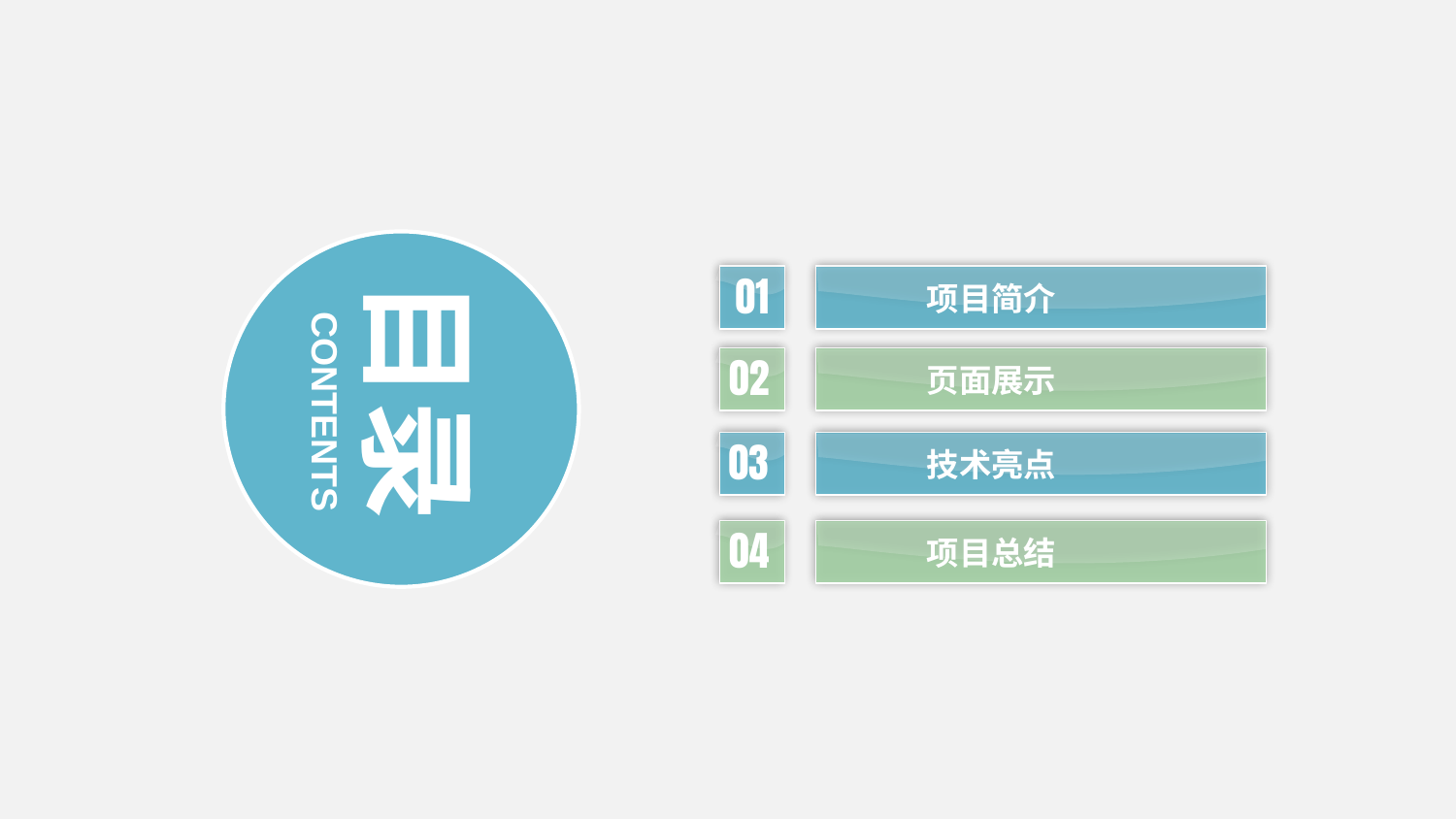

目录

01

项目简介
02

页面展示
CONTENTS
03

技术亮点
04

项目总结